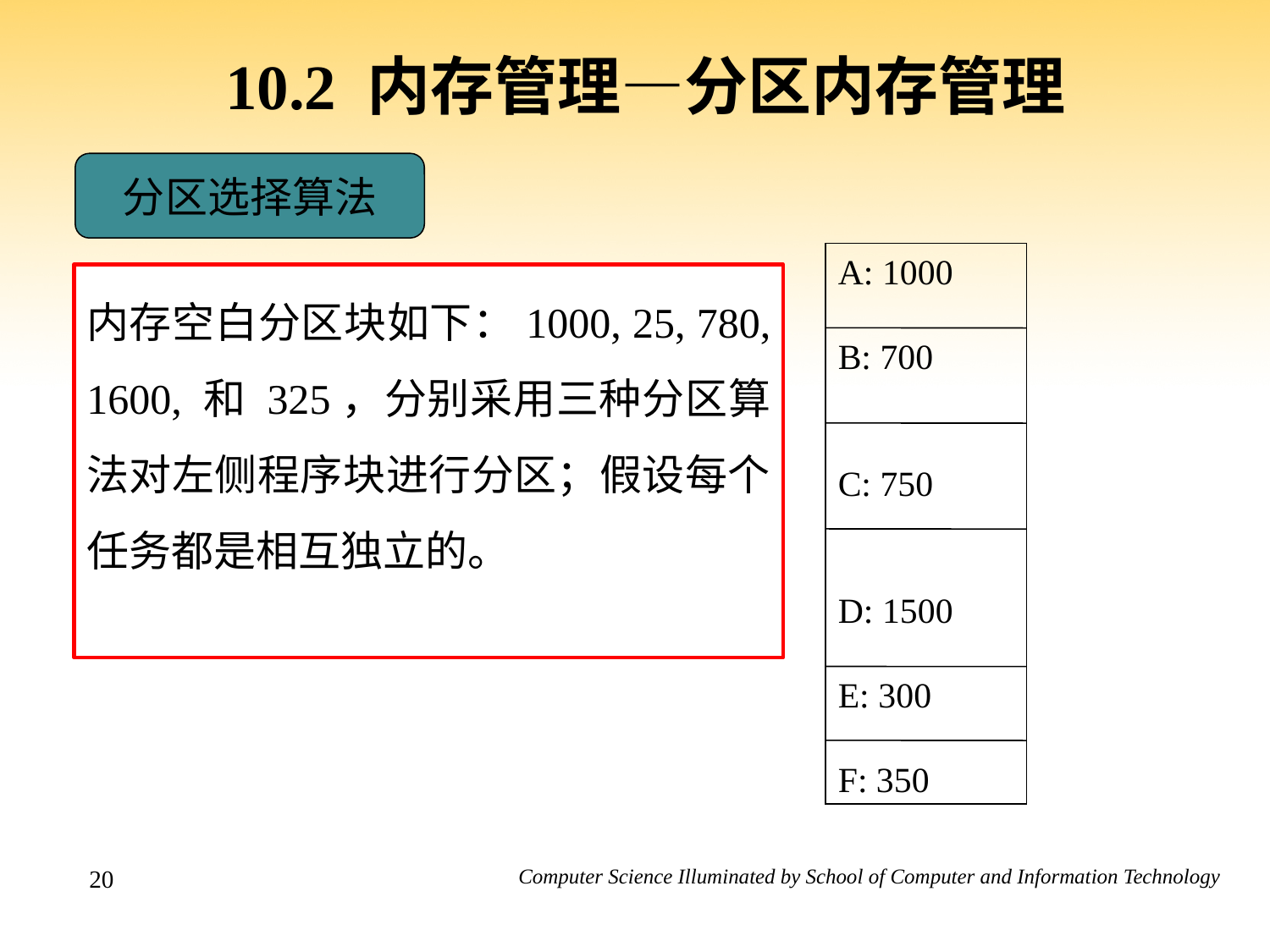

# 10.2 内存管理—分区内存管理
分区选择算法
A: 1000

B: 700

C: 750

D: 1500

E: 300

F: 350

内存空白分区块如下：1000, 25, 780, 1600, 和 325，分别采用三种分区算法对左侧程序块进行分区；假设每个任务都是相互独立的。

20